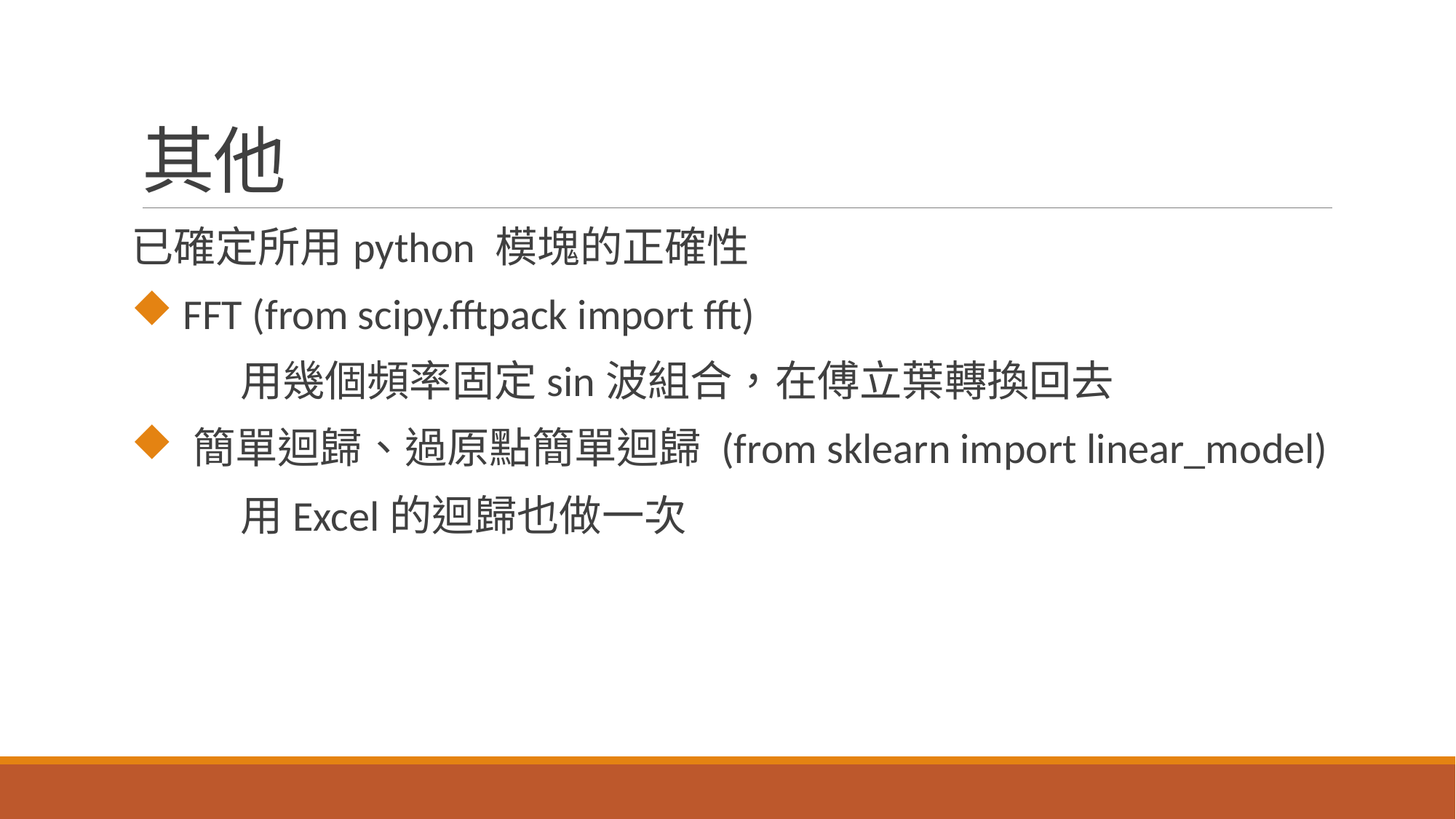

# 其他
已確定所用python 模塊的正確性
 FFT (from scipy.fftpack import fft)
	用幾個頻率固定sin波組合，在傅立葉轉換回去
 簡單迴歸、過原點簡單迴歸 (from sklearn import linear_model)
	用Excel的迴歸也做一次